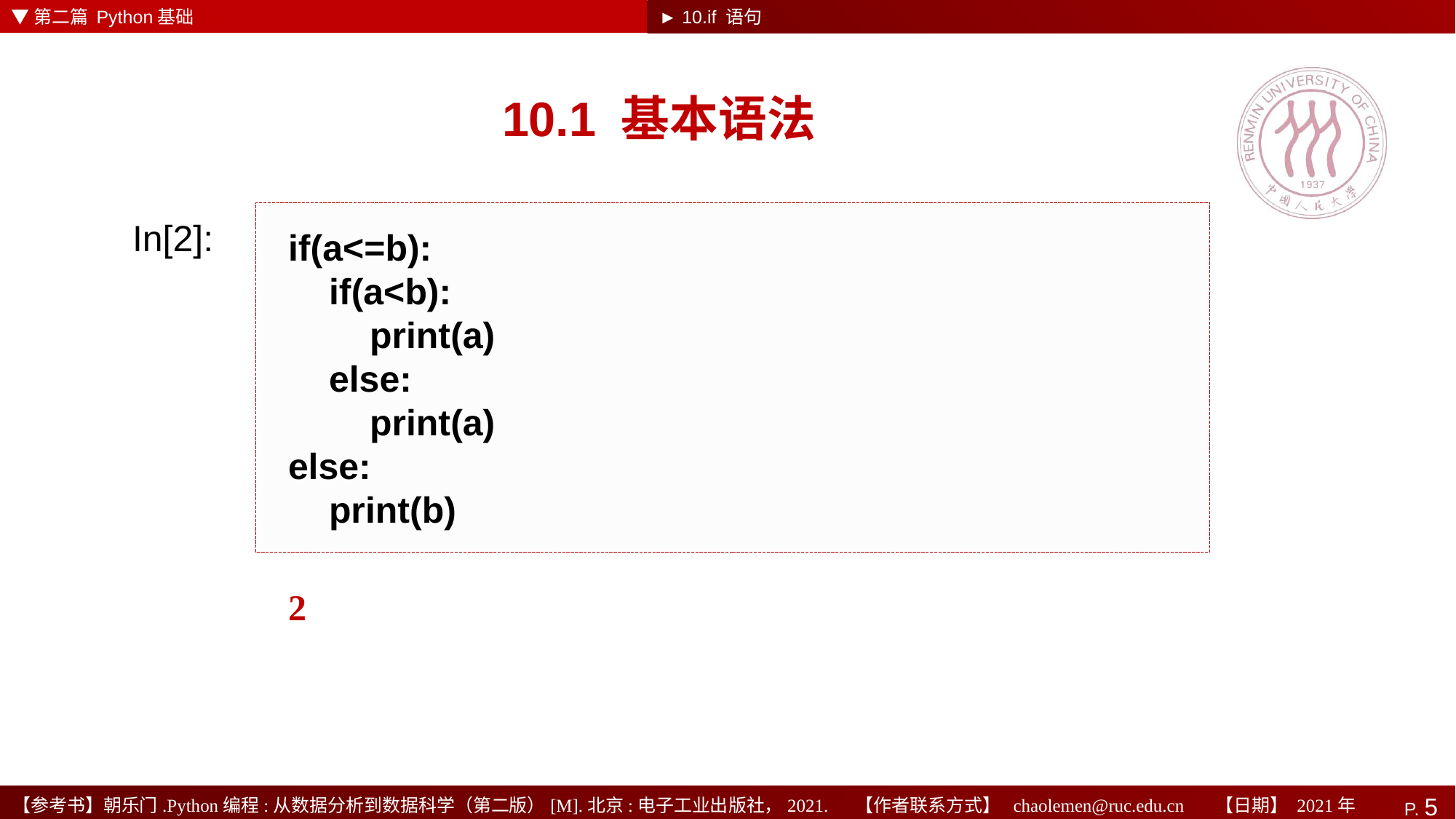

▼第二篇 Python基础
► 10.if 语句
# 10.1 基本语法
if(a<=b):
    if(a<b):
        print(a)
    else:
        print(a)
else:
    print(b)
In[2]:
2